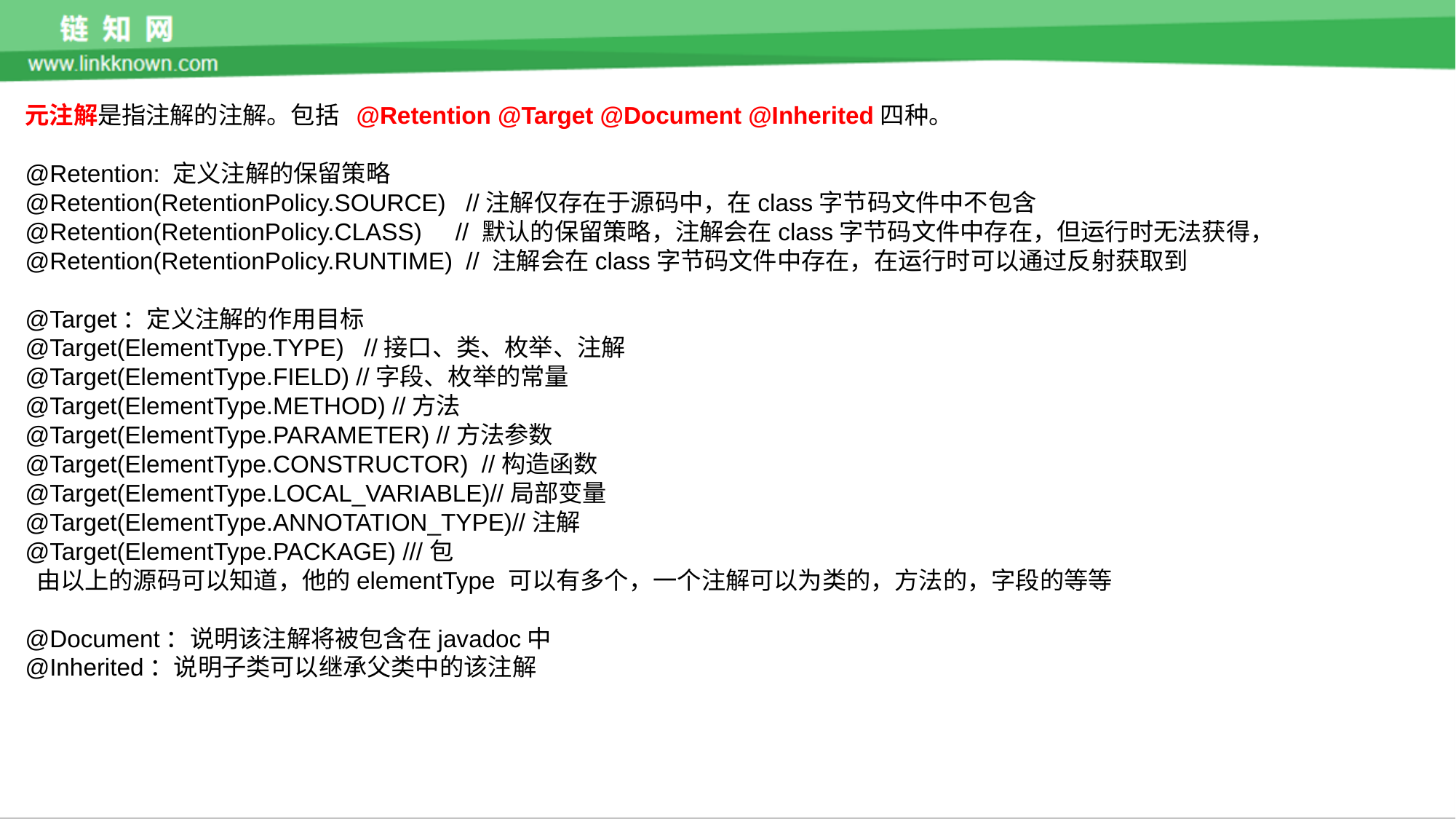

元注解是指注解的注解。包括  @Retention @Target @Document @Inherited四种。

@Retention: 定义注解的保留策略
@Retention(RetentionPolicy.SOURCE)   //注解仅存在于源码中，在class字节码文件中不包含
@Retention(RetentionPolicy.CLASS)     // 默认的保留策略，注解会在class字节码文件中存在，但运行时无法获得，
@Retention(RetentionPolicy.RUNTIME)  // 注解会在class字节码文件中存在，在运行时可以通过反射获取到

@Target：定义注解的作用目标
@Target(ElementType.TYPE)   //接口、类、枚举、注解
@Target(ElementType.FIELD) //字段、枚举的常量
@Target(ElementType.METHOD) //方法
@Target(ElementType.PARAMETER) //方法参数
@Target(ElementType.CONSTRUCTOR)  //构造函数
@Target(ElementType.LOCAL_VARIABLE)//局部变量
@Target(ElementType.ANNOTATION_TYPE)//注解
@Target(ElementType.PACKAGE) ///包
 由以上的源码可以知道，他的elementType 可以有多个，一个注解可以为类的，方法的，字段的等等

@Document：说明该注解将被包含在javadoc中
@Inherited：说明子类可以继承父类中的该注解